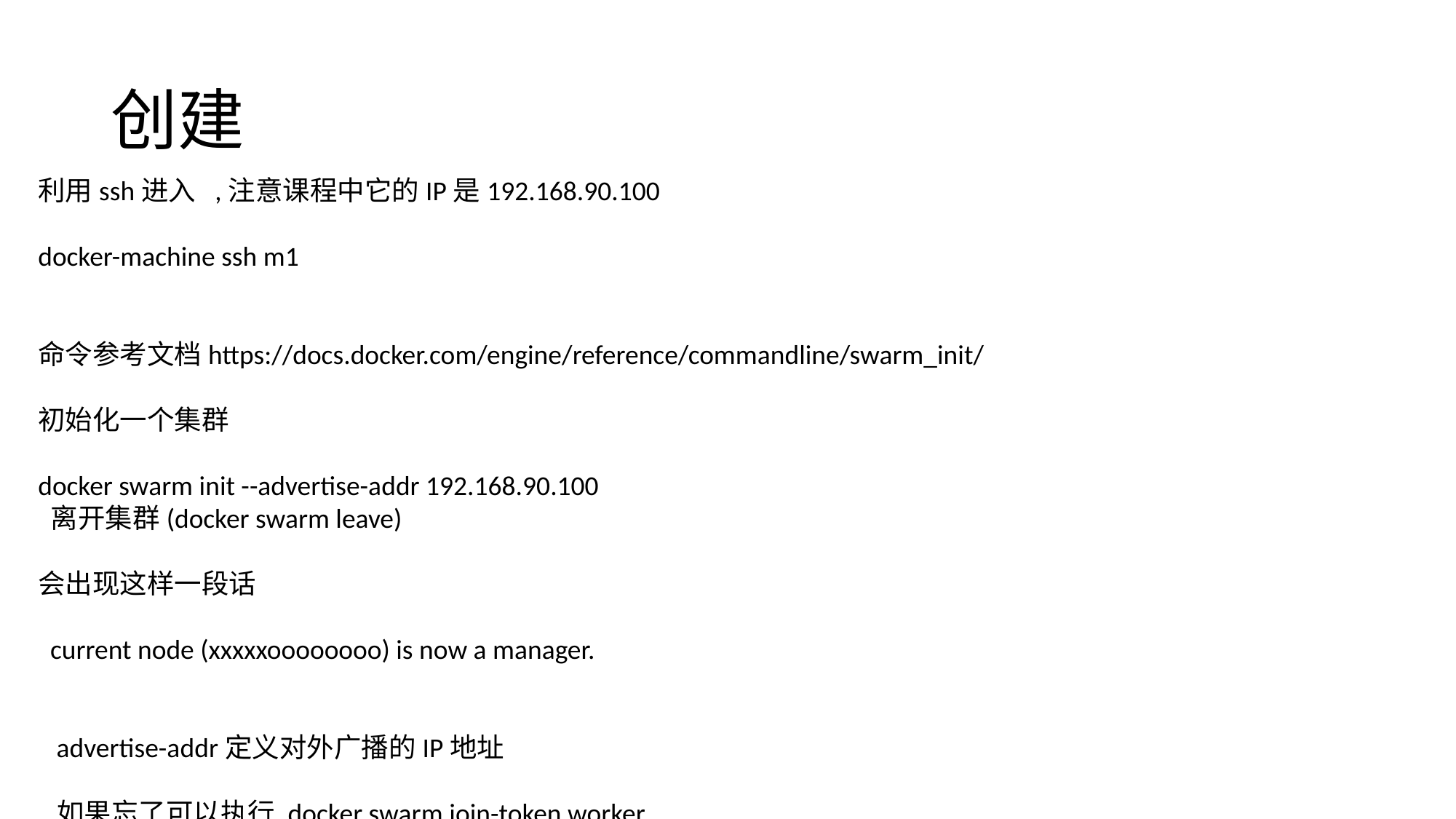

# 创建
利用ssh进入  ,注意课程中它的IP是192.168.90.100

docker-machine ssh m1

命令参考文档https://docs.docker.com/engine/reference/commandline/swarm_init/

初始化一个集群

docker swarm init --advertise-addr 192.168.90.100
 离开集群(docker swarm leave)

会出现这样一段话

  current node (xxxxxoooooooo) is now a manager.

   advertise-addr定义对外广播的IP地址

  如果忘了可以执行 docker swarm join-token worker